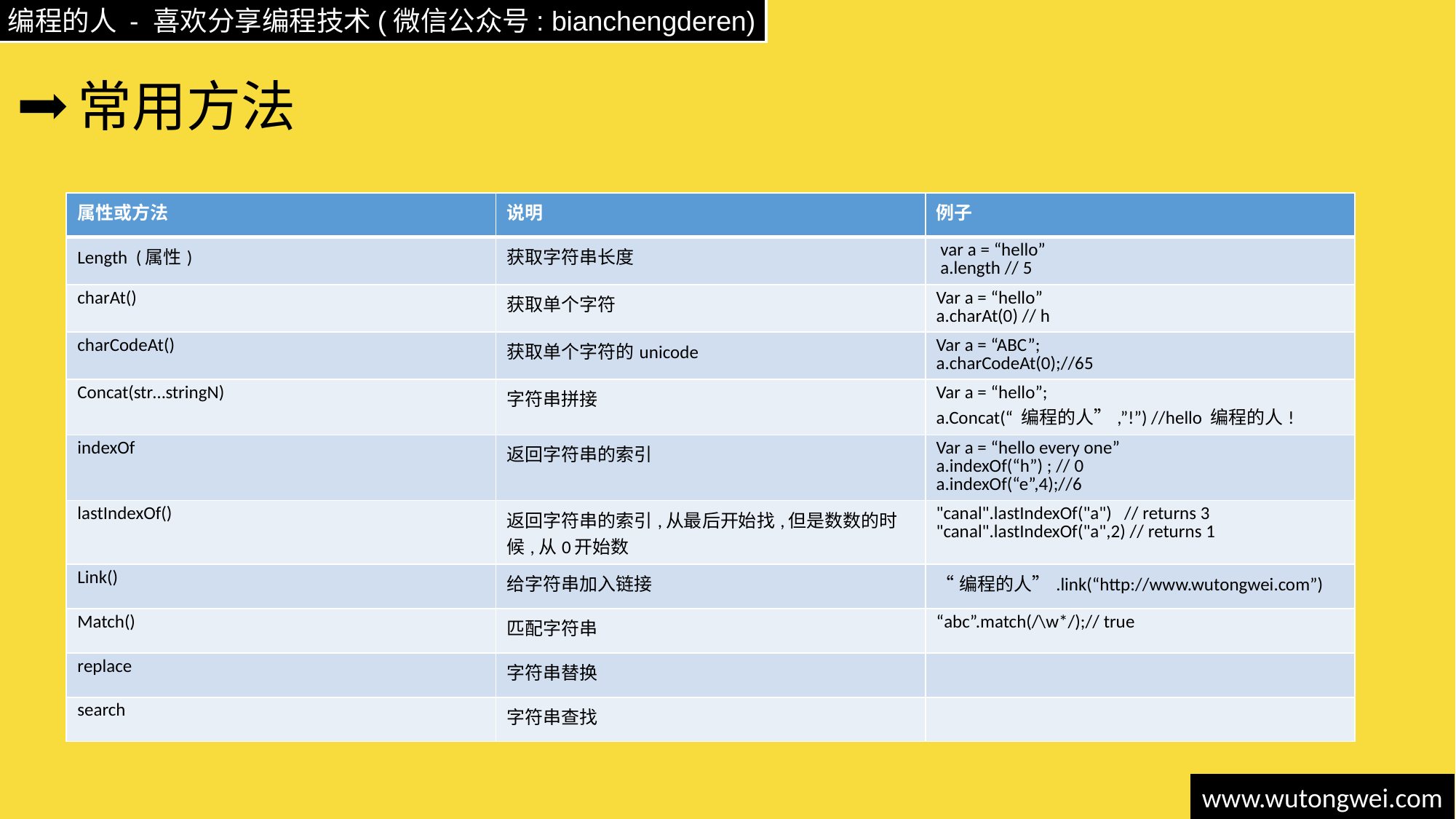

# 常用方法
| 属性或方法 | 说明 | 例子 |
| --- | --- | --- |
| Length (属性) | 获取字符串长度 | var a = “hello” a.length // 5 |
| charAt() | 获取单个字符 | Var a = “hello” a.charAt(0) // h |
| charCodeAt() | 获取单个字符的unicode | Var a = “ABC”; a.charCodeAt(0);//65 |
| Concat(str…stringN) | 字符串拼接 | Var a = “hello”; a.Concat(“ 编程的人”,”!”) //hello 编程的人! |
| indexOf | 返回字符串的索引 | Var a = “hello every one” a.indexOf(“h”) ; // 0 a.indexOf(“e”,4);//6 |
| lastIndexOf() | 返回字符串的索引,从最后开始找,但是数数的时候,从0开始数 | "canal".lastIndexOf("a") // returns 3 "canal".lastIndexOf("a",2) // returns 1 |
| Link() | 给字符串加入链接 | “编程的人”.link(“http://www.wutongwei.com”) |
| Match() | 匹配字符串 | “abc”.match(/\w\*/);// true |
| replace | 字符串替换 |  |
| search | 字符串查找 |  |